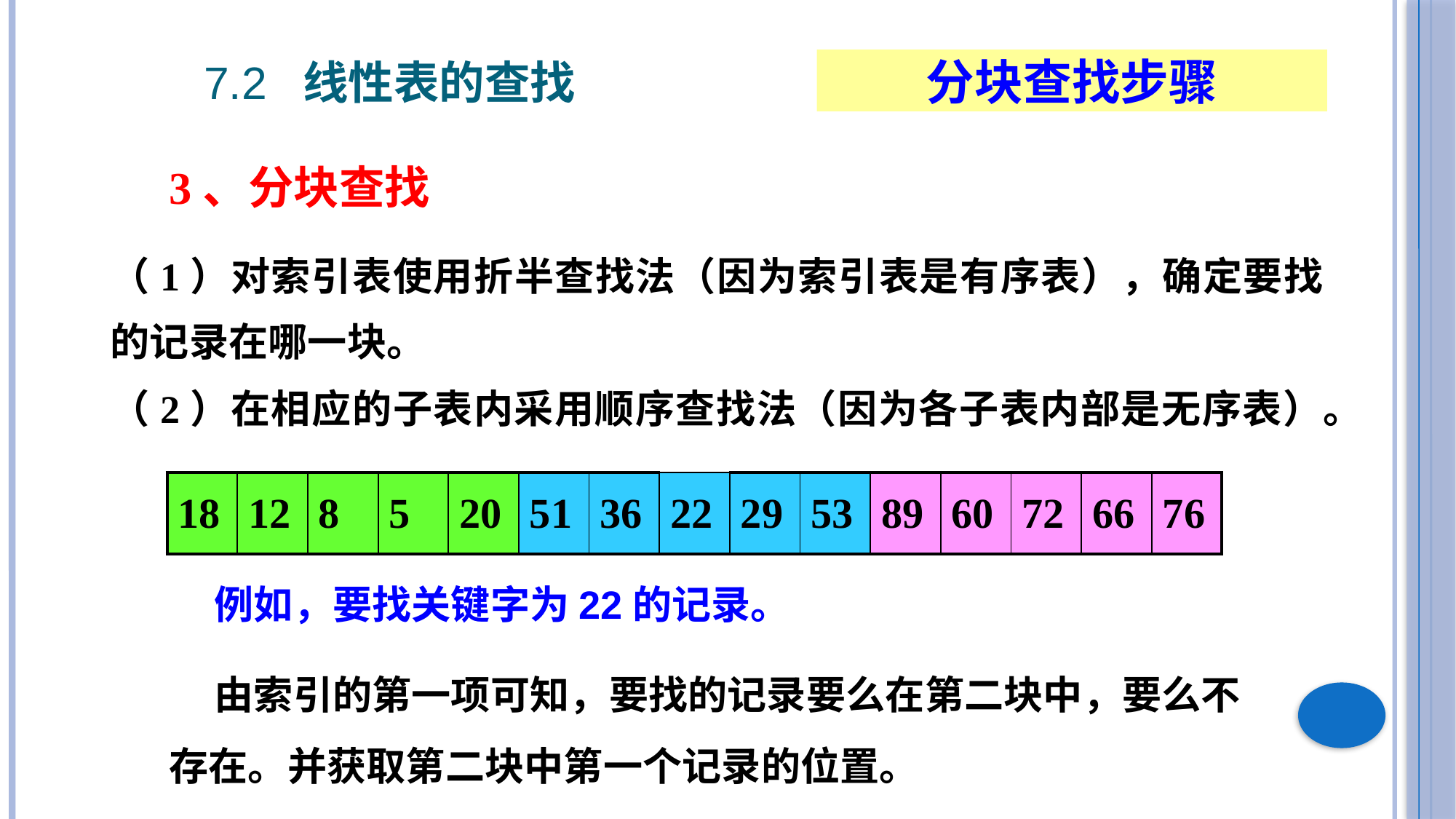

7.2  线性表的查找
分块查找步骤
3、分块查找
（1）对索引表使用折半查找法（因为索引表是有序表），确定要找的记录在哪一块。
（2）在相应的子表内采用顺序查找法（因为各子表内部是无序表）。
| 18 | 12 | 8 | 5 | 20 | 51 | 36 | 22 | 29 | 53 | 89 | 60 | 72 | 66 | 76 |
| --- | --- | --- | --- | --- | --- | --- | --- | --- | --- | --- | --- | --- | --- | --- |
    例如，要找关键字为22的记录。
    由索引的第一项可知，要找的记录要么在第二块中，要么不存在。并获取第二块中第一个记录的位置。